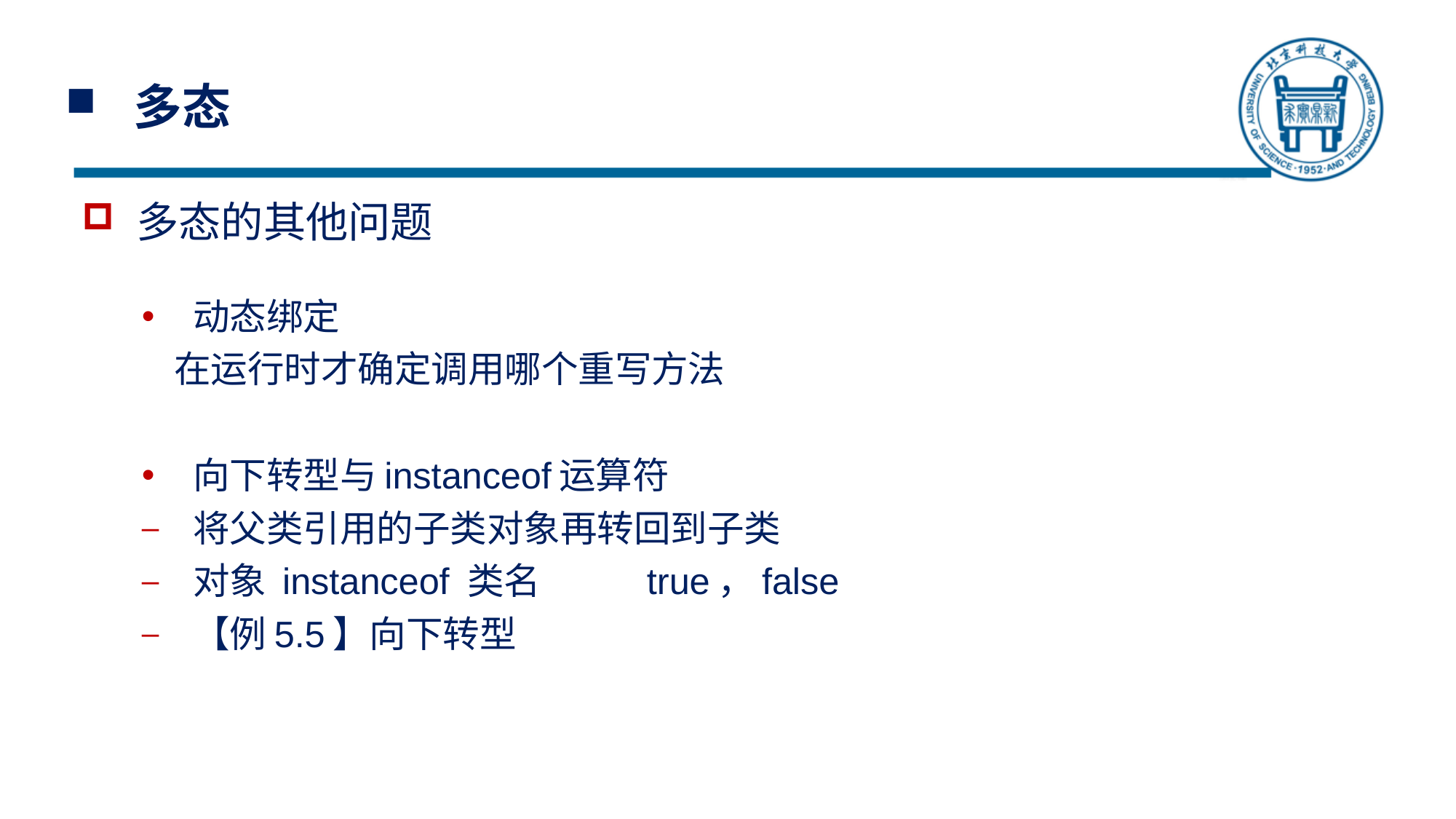

# 多态
多态的其他问题
动态绑定
   在运行时才确定调用哪个重写方法

向下转型与instanceof运算符
将父类引用的子类对象再转回到子类
对象 instanceof 类名            true，false
【例5.5】向下转型